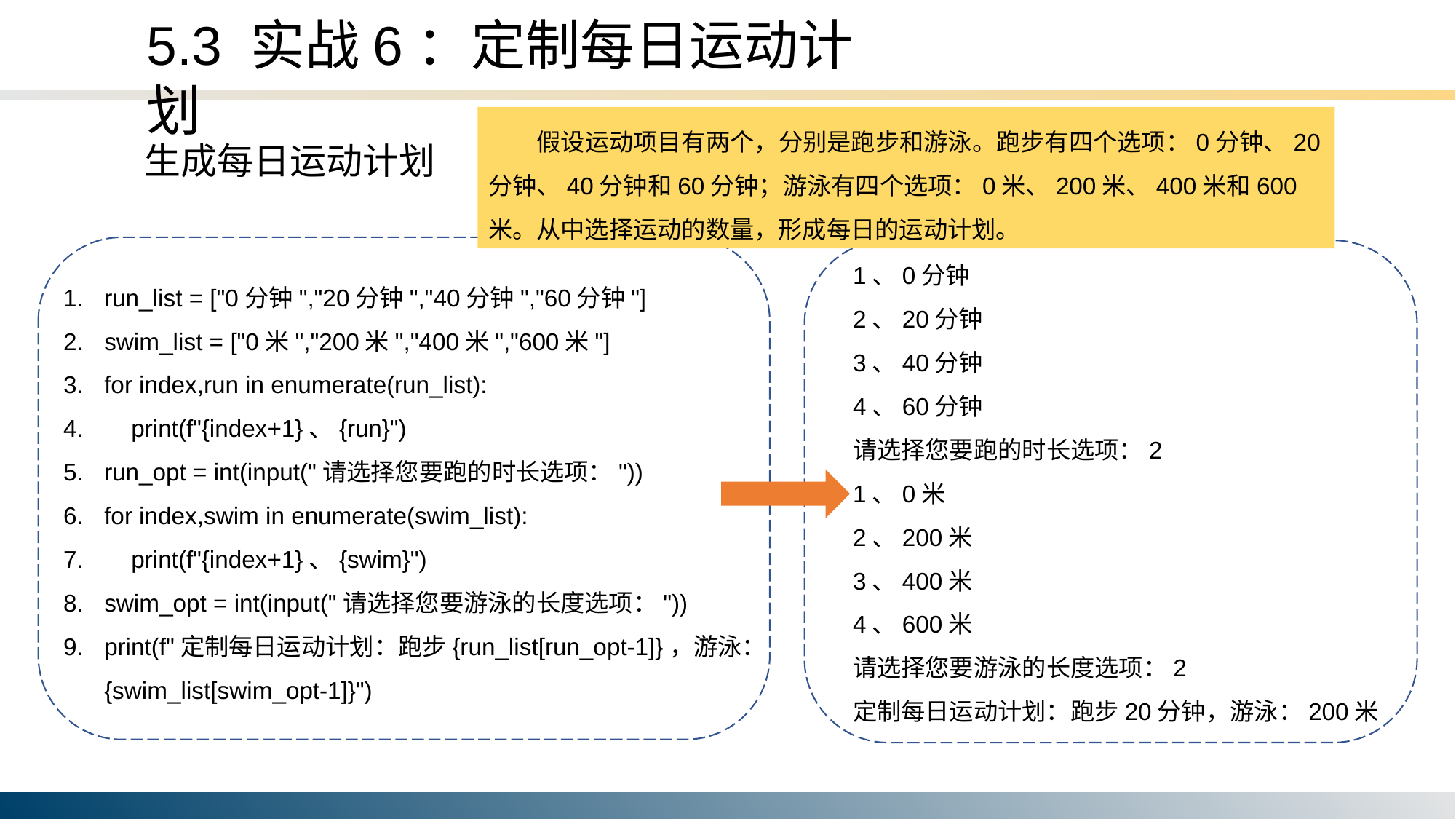

5.3 实战6：定制每日运动计划
假设运动项目有两个，分别是跑步和游泳。跑步有四个选项：0分钟、20分钟、40分钟和60分钟；游泳有四个选项：0米、200米、400米和600米。从中选择运动的数量，形成每日的运动计划。
生成每日运动计划

1、0分钟
2、20分钟
3、40分钟
4、60分钟
请选择您要跑的时长选项：2
1、0米
2、200米
3、400米
4、600米
请选择您要游泳的长度选项：2
定制每日运动计划：跑步20分钟，游泳：200米
run_list = ["0分钟","20分钟","40分钟","60分钟"]
swim_list = ["0米","200米","400米","600米"]
for index,run in enumerate(run_list):
    print(f"{index+1}、{run}")
run_opt = int(input("请选择您要跑的时长选项："))
for index,swim in enumerate(swim_list):
    print(f"{index+1}、{swim}")
swim_opt = int(input("请选择您要游泳的长度选项："))
print(f"定制每日运动计划：跑步{run_list[run_opt-1]}，游泳：{swim_list[swim_opt-1]}")